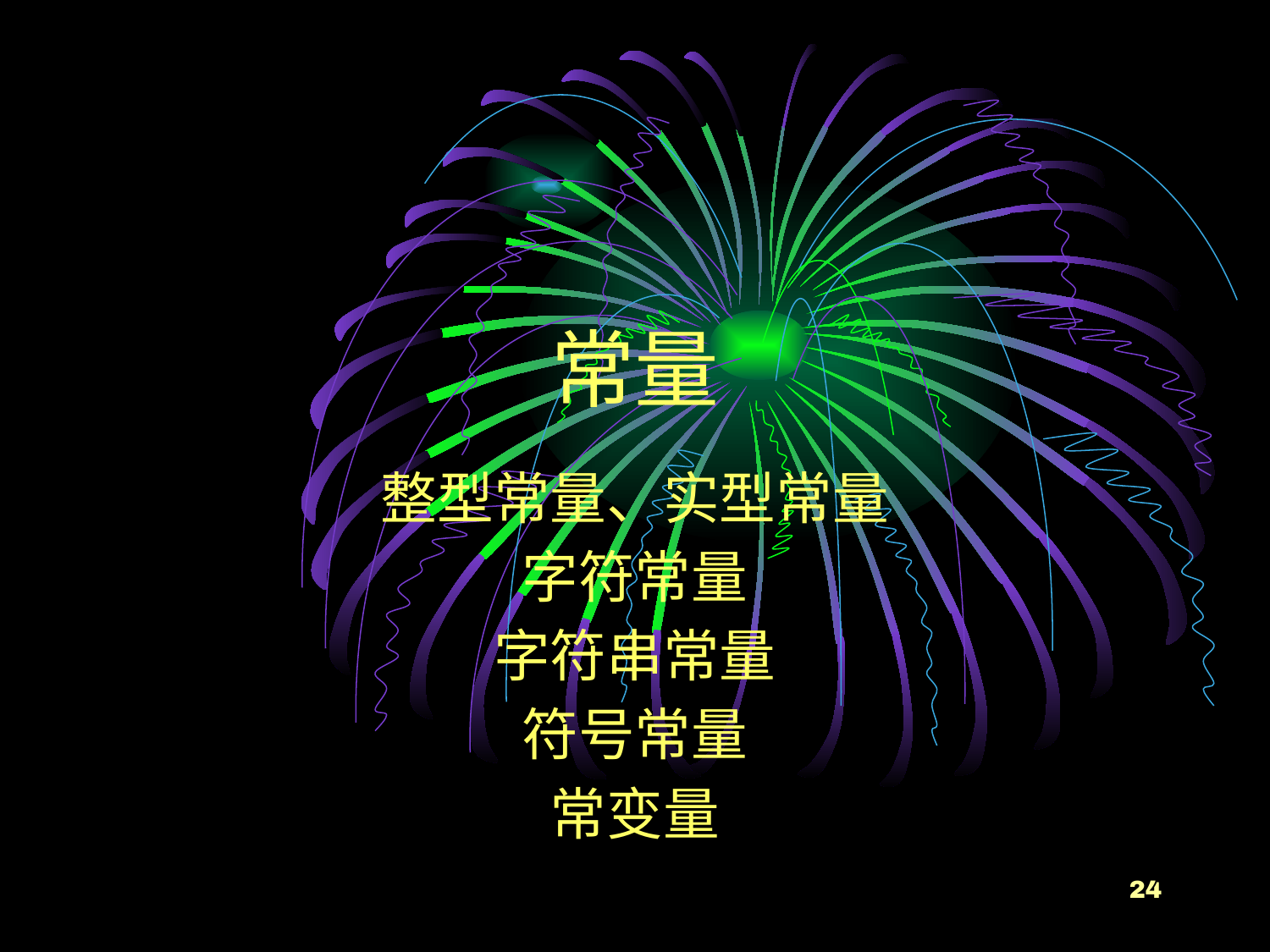

# 常量
整型常量、实型常量
字符常量
字符串常量
符号常量
常变量
24